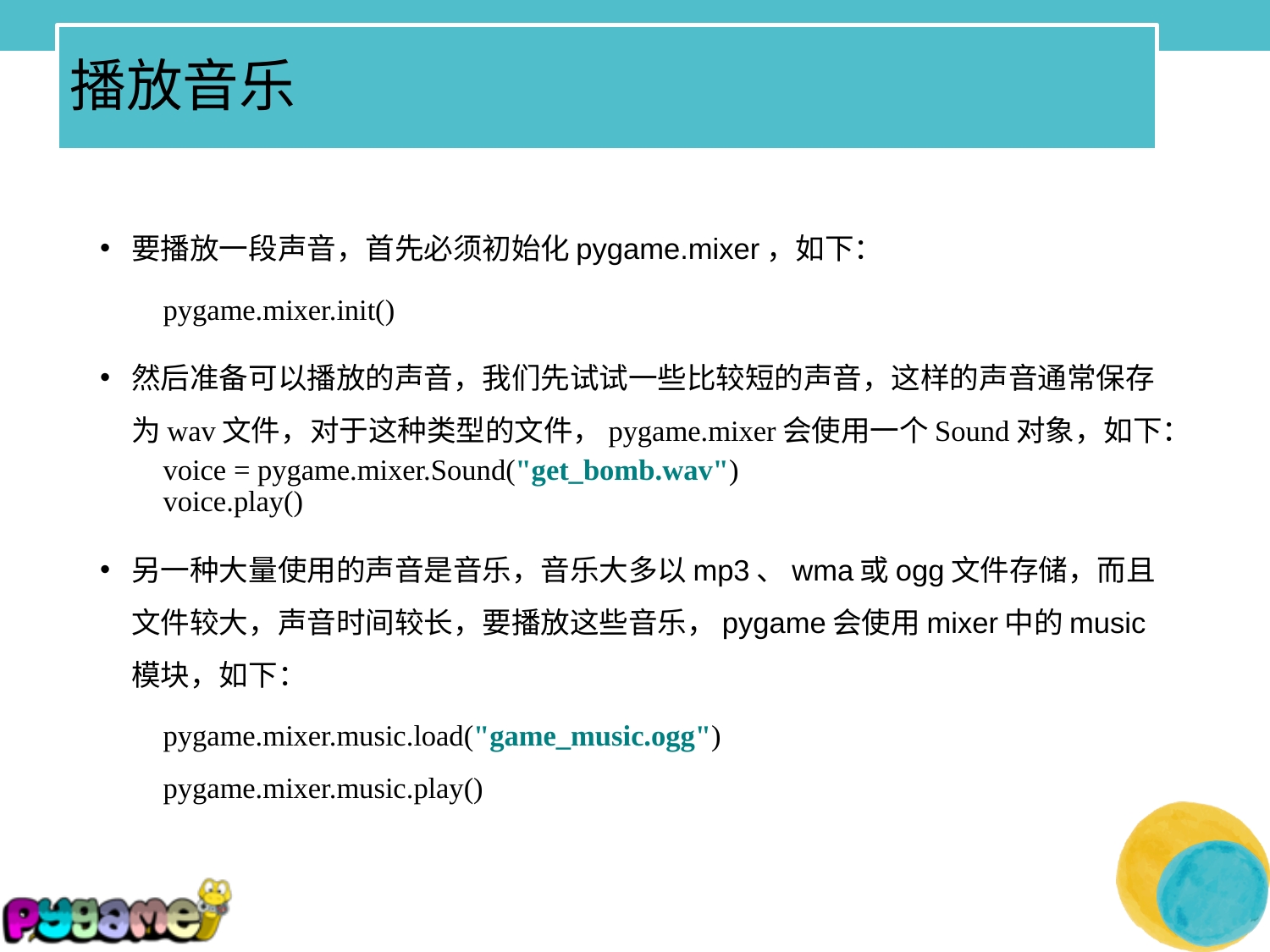

# 播放音乐
要播放一段声音，首先必须初始化pygame.mixer，如下：
pygame.mixer.init()
然后准备可以播放的声音，我们先试试一些比较短的声音，这样的声音通常保存为wav文件，对于这种类型的文件，pygame.mixer会使用一个Sound对象，如下：
voice = pygame.mixer.Sound("get_bomb.wav")
voice.play()
另一种大量使用的声音是音乐，音乐大多以mp3、wma或ogg文件存储，而且文件较大，声音时间较长，要播放这些音乐，pygame会使用mixer中的music模块，如下：
pygame.mixer.music.load("game_music.ogg")
pygame.mixer.music.play()